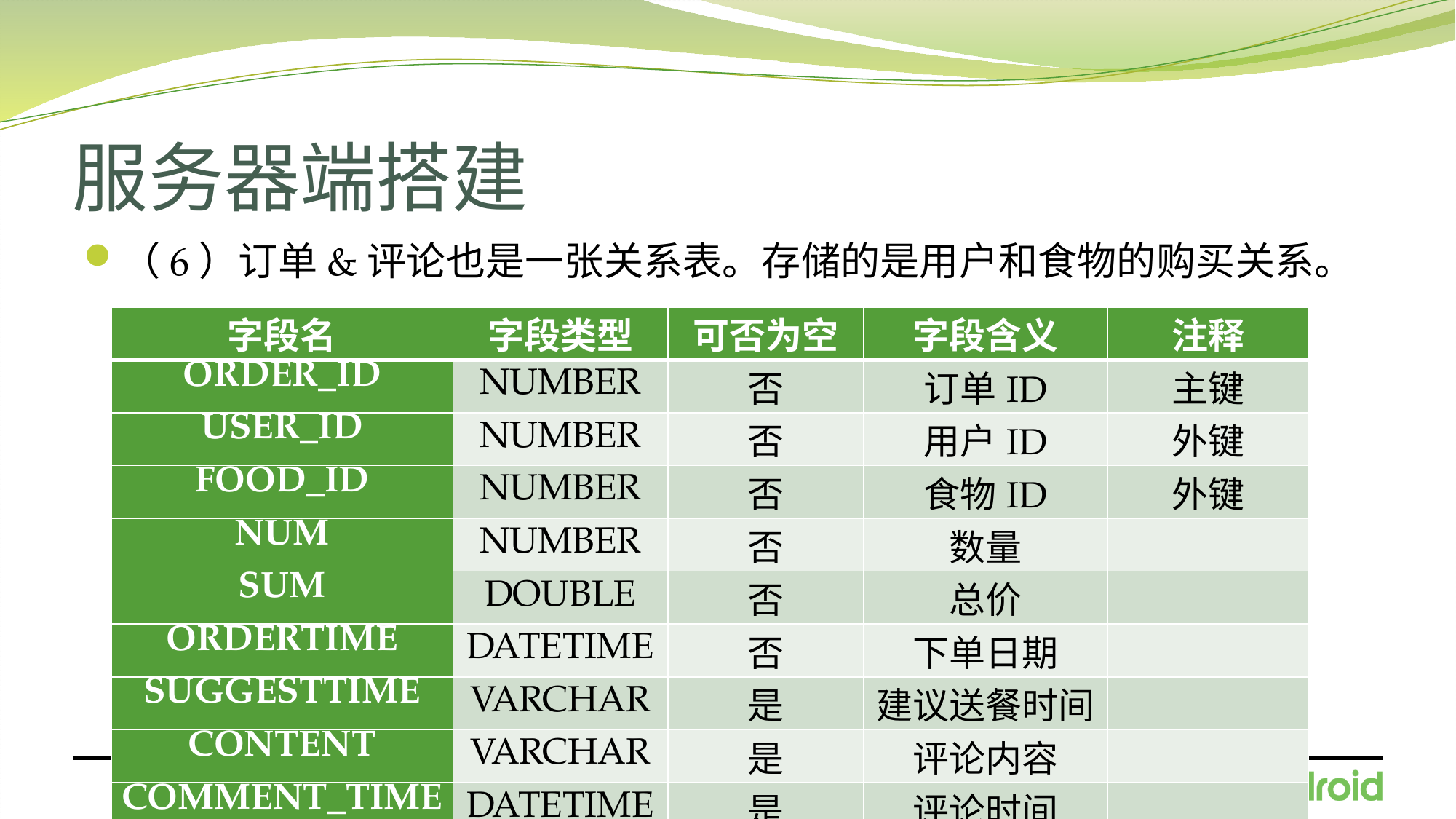

# 服务器端搭建
（6）订单&评论也是一张关系表。存储的是用户和食物的购买关系。
| 字段名 | 字段类型 | 可否为空 | 字段含义 | 注释 |
| --- | --- | --- | --- | --- |
| ORDER\_ID | NUMBER | 否 | 订单ID | 主键 |
| USER\_ID | NUMBER | 否 | 用户ID | 外键 |
| FOOD\_ID | NUMBER | 否 | 食物ID | 外键 |
| NUM | NUMBER | 否 | 数量 |  |
| SUM | DOUBLE | 否 | 总价 |  |
| ORDERTIME | DATETIME | 否 | 下单日期 |  |
| SUGGESTTIME | VARCHAR | 是 | 建议送餐时间 |  |
| CONTENT | VARCHAR | 是 | 评论内容 |  |
| COMMENT\_TIME | DATETIME | 是 | 评论时间 |  |